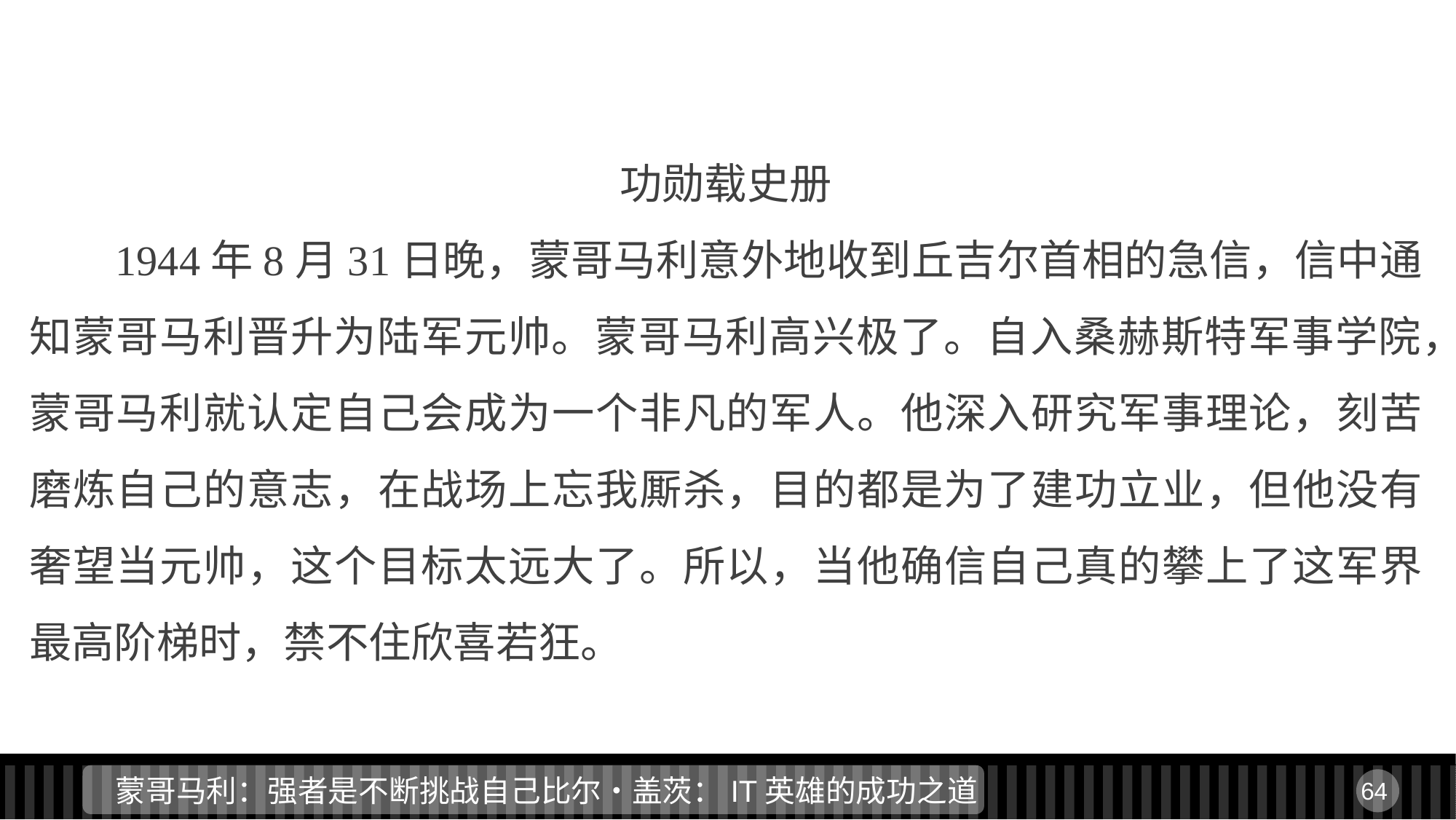

功勋载史册
        1944年8月31日晚，蒙哥马利意外地收到丘吉尔首相的急信，信中通知蒙哥马利晋升为陆军元帅。蒙哥马利高兴极了。自入桑赫斯特军事学院，蒙哥马利就认定自己会成为一个非凡的军人。他深入研究军事理论，刻苦磨炼自己的意志，在战场上忘我厮杀，目的都是为了建功立业，但他没有奢望当元帅，这个目标太远大了。所以，当他确信自己真的攀上了这军界最高阶梯时，禁不住欣喜若狂。